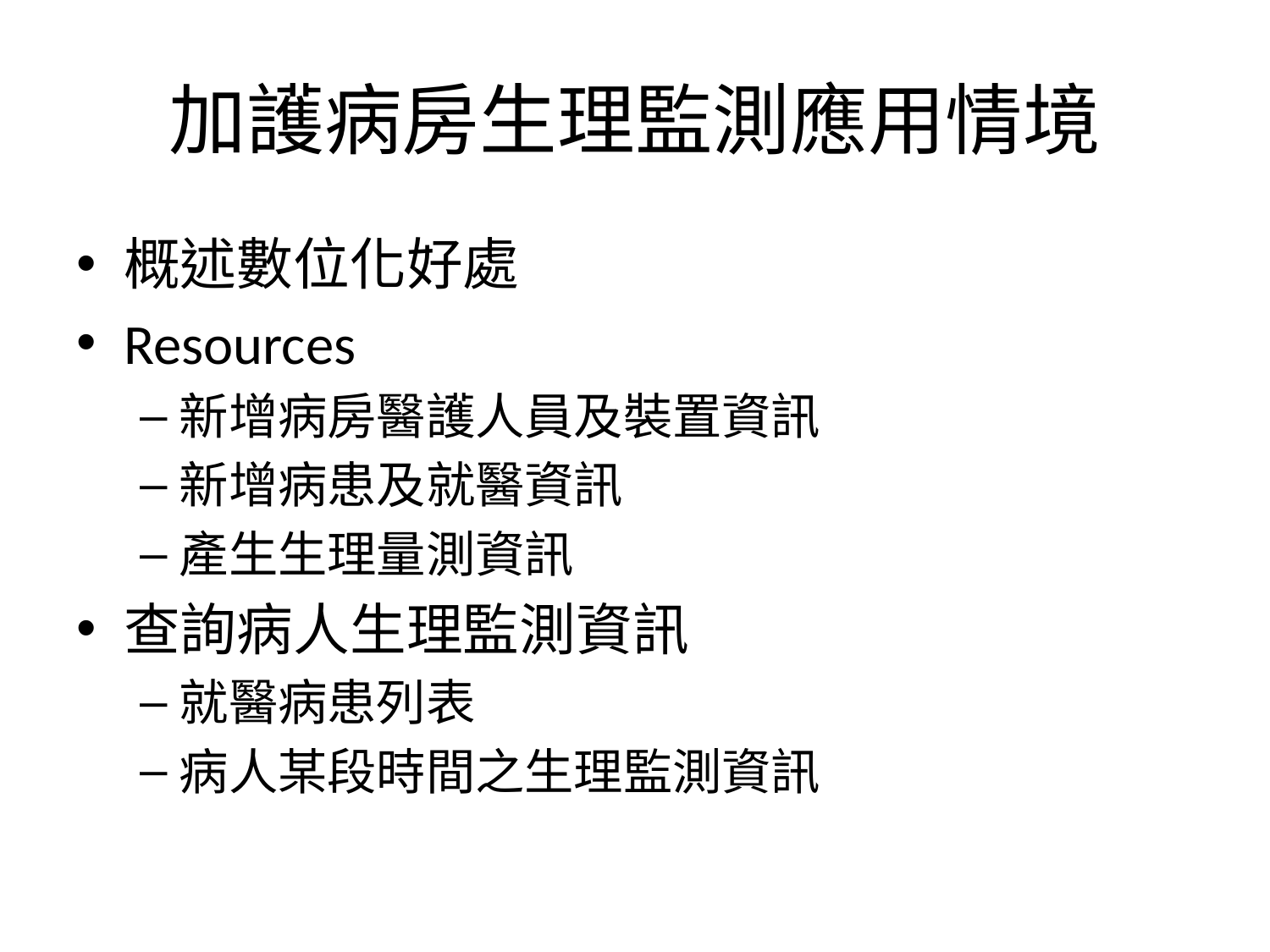

# 加護病房生理監測應用情境
概述數位化好處
Resources
新增病房醫護人員及裝置資訊
新增病患及就醫資訊
產生生理量測資訊
查詢病人生理監測資訊
就醫病患列表
病人某段時間之生理監測資訊